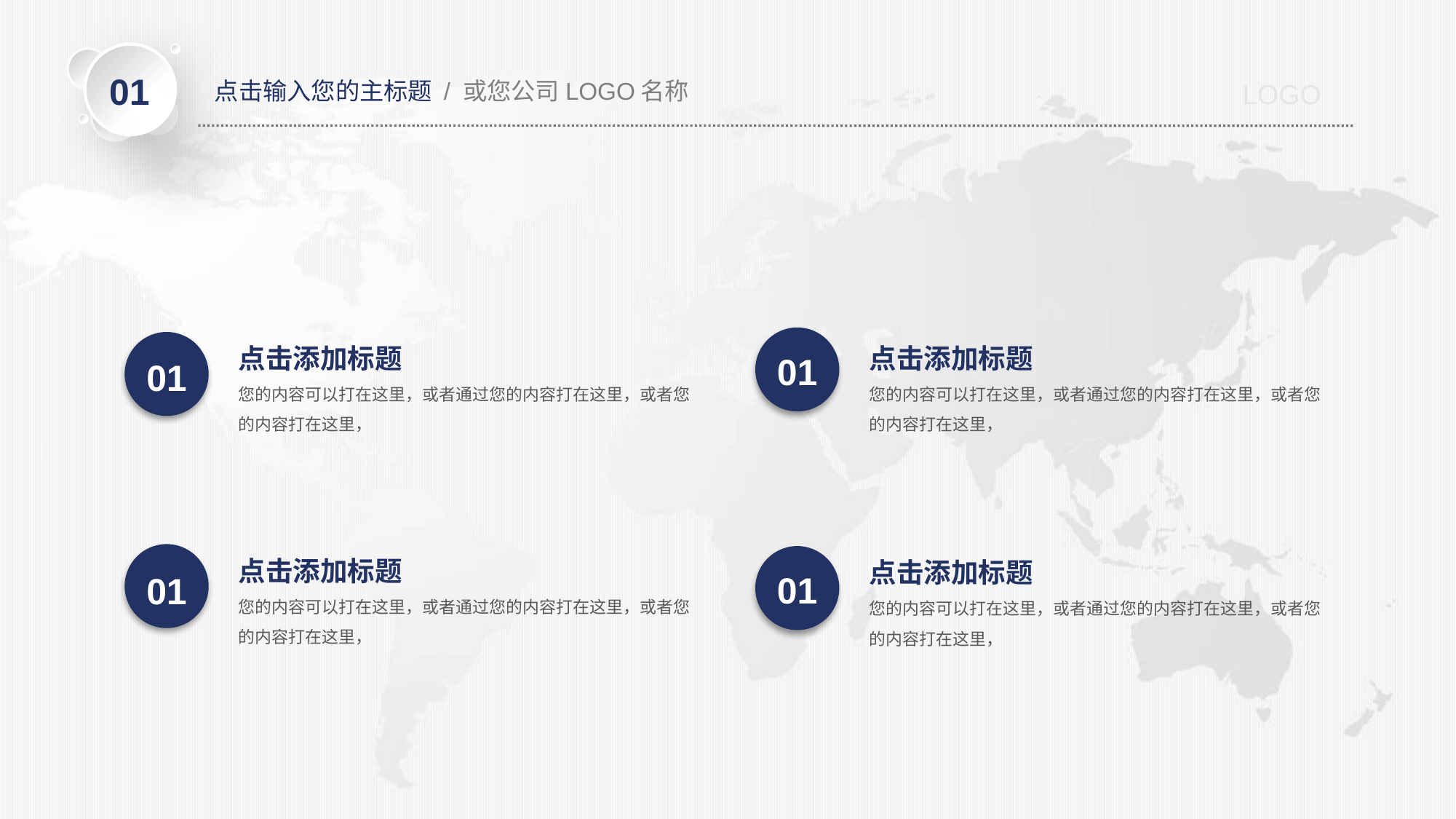

01

点击输入您的主标题 / 或您公司LOGO名称
LOGO
点击添加标题
您的内容可以打在这里，或者通过您的内容打在这里，或者您的内容打在这里，

01
点击添加标题
您的内容可以打在这里，或者通过您的内容打在这里，或者您的内容打在这里，

01
点击添加标题
您的内容可以打在这里，或者通过您的内容打在这里，或者您的内容打在这里，

01
点击添加标题
您的内容可以打在这里，或者通过您的内容打在这里，或者您的内容打在这里，

01